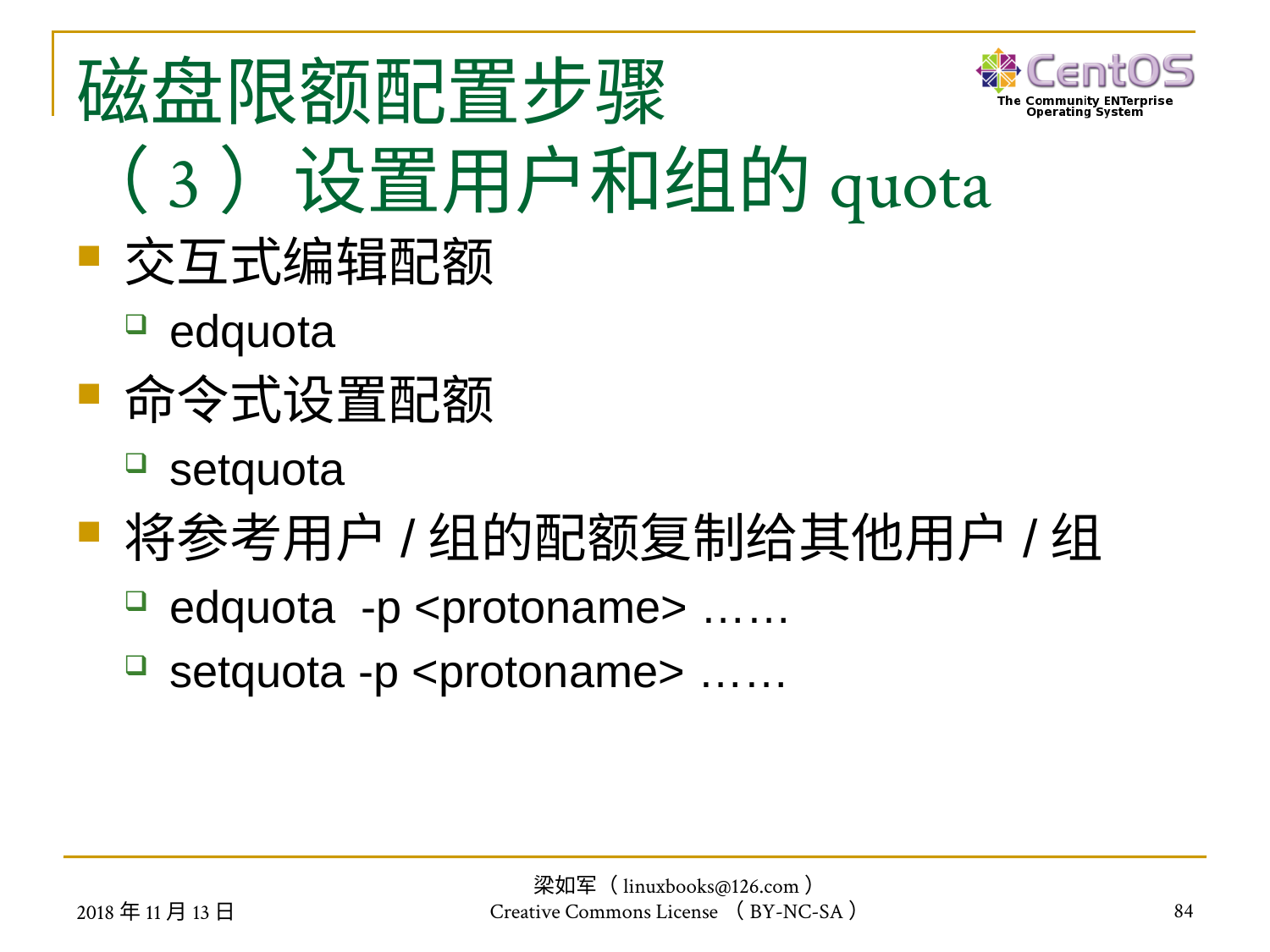

# 磁盘限额配置步骤 （3）设置用户和组的quota
交互式编辑配额
edquota
命令式设置配额
setquota
将参考用户/组的配额复制给其他用户/组
edquota  -p <protoname> ……
setquota -p <protoname> ……
梁如军（linuxbooks@126.com）
Creative Commons License（BY-NC-SA）
2018年11月13日
84